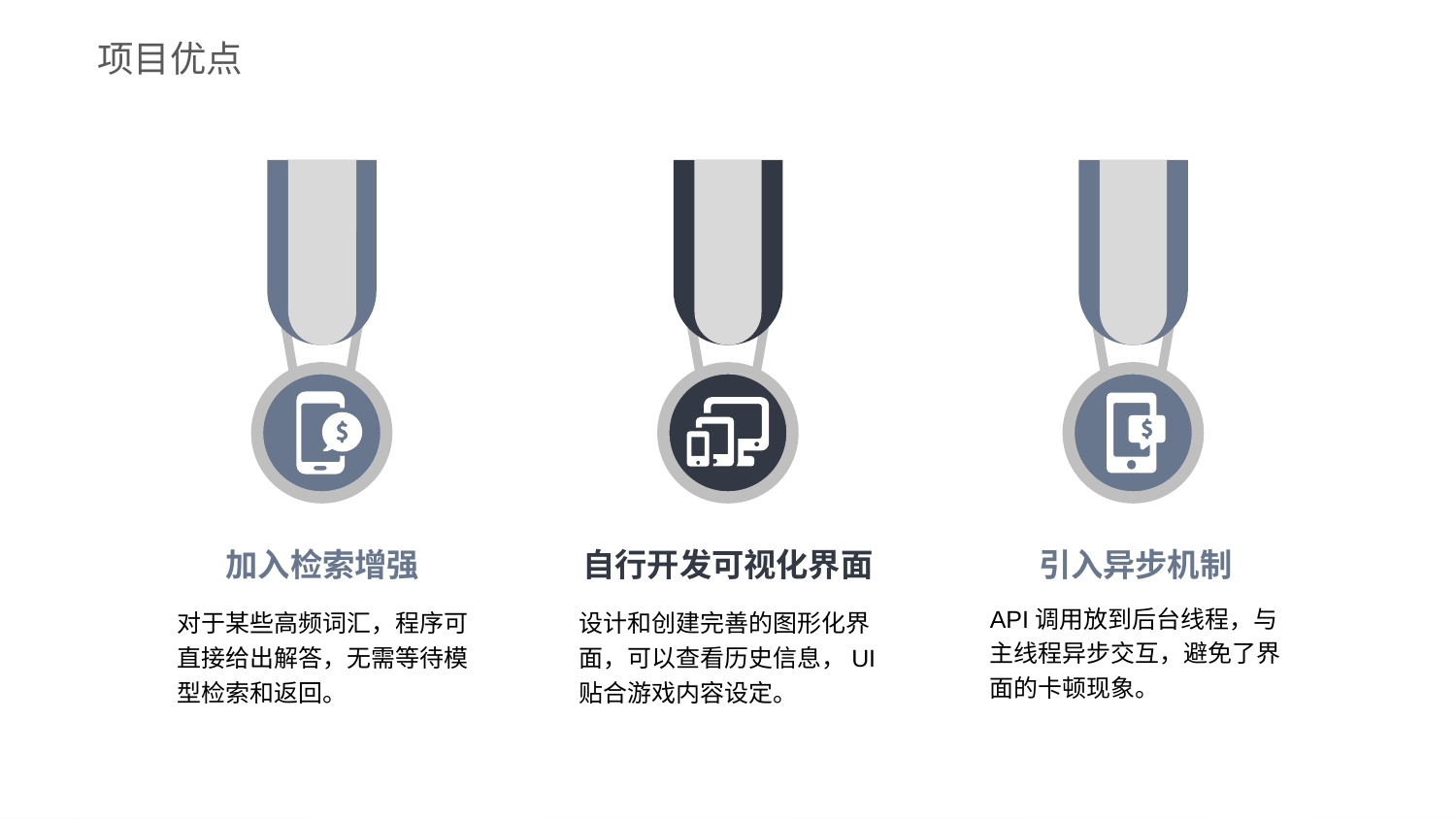

项目优点

自行开发可视化界面
设计和创建完善的图形化界面，可以查看历史信息，UI贴合游戏内容设定。
引入异步机制
API调用放到后台线程，与主线程异步交互，避免了界面的卡顿现象。
加入检索增强
对于某些高频词汇，程序可直接给出解答，无需等待模型检索和返回。